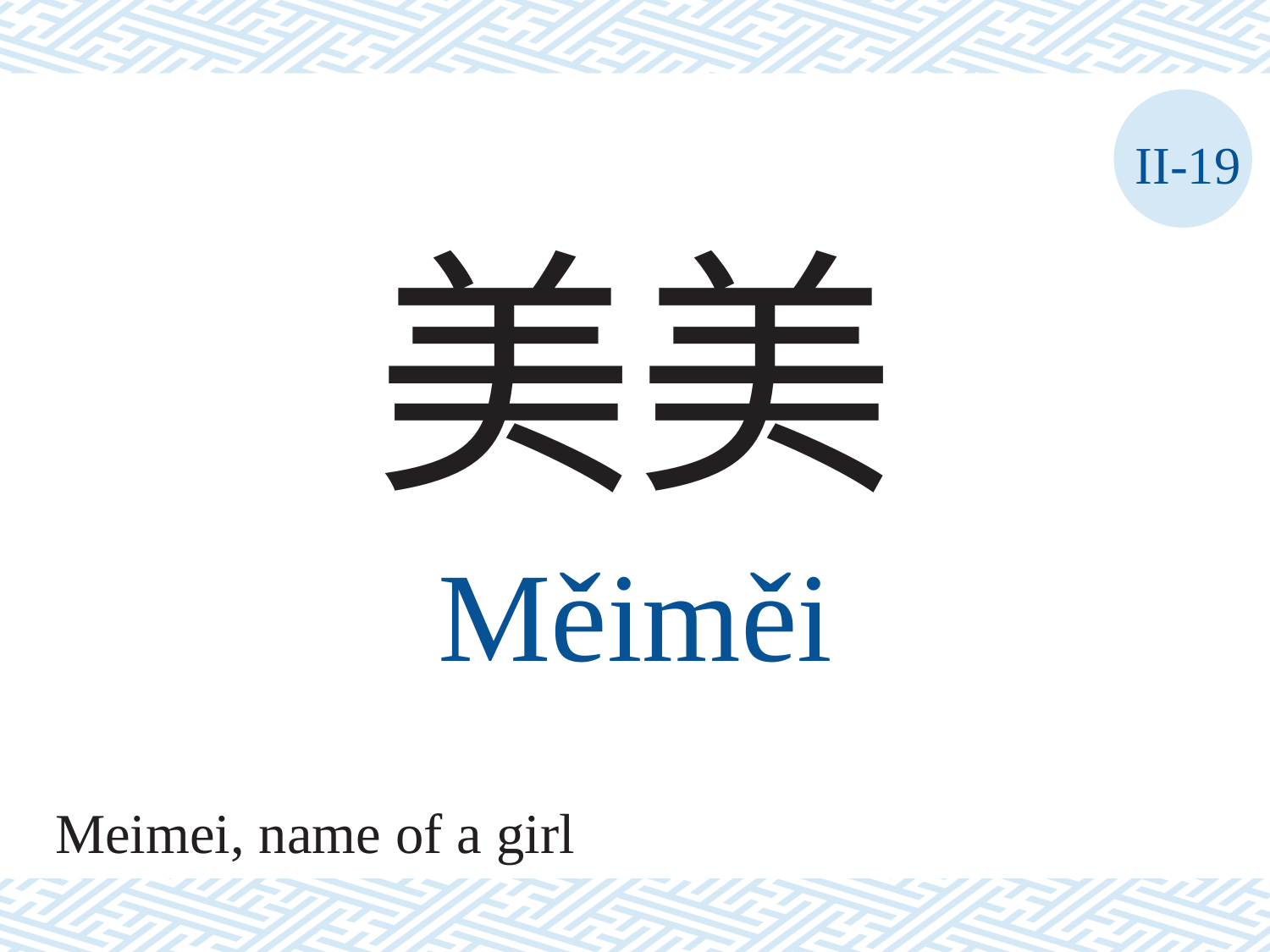

II-19
美美
Měiměi
Meimei, name of a girl